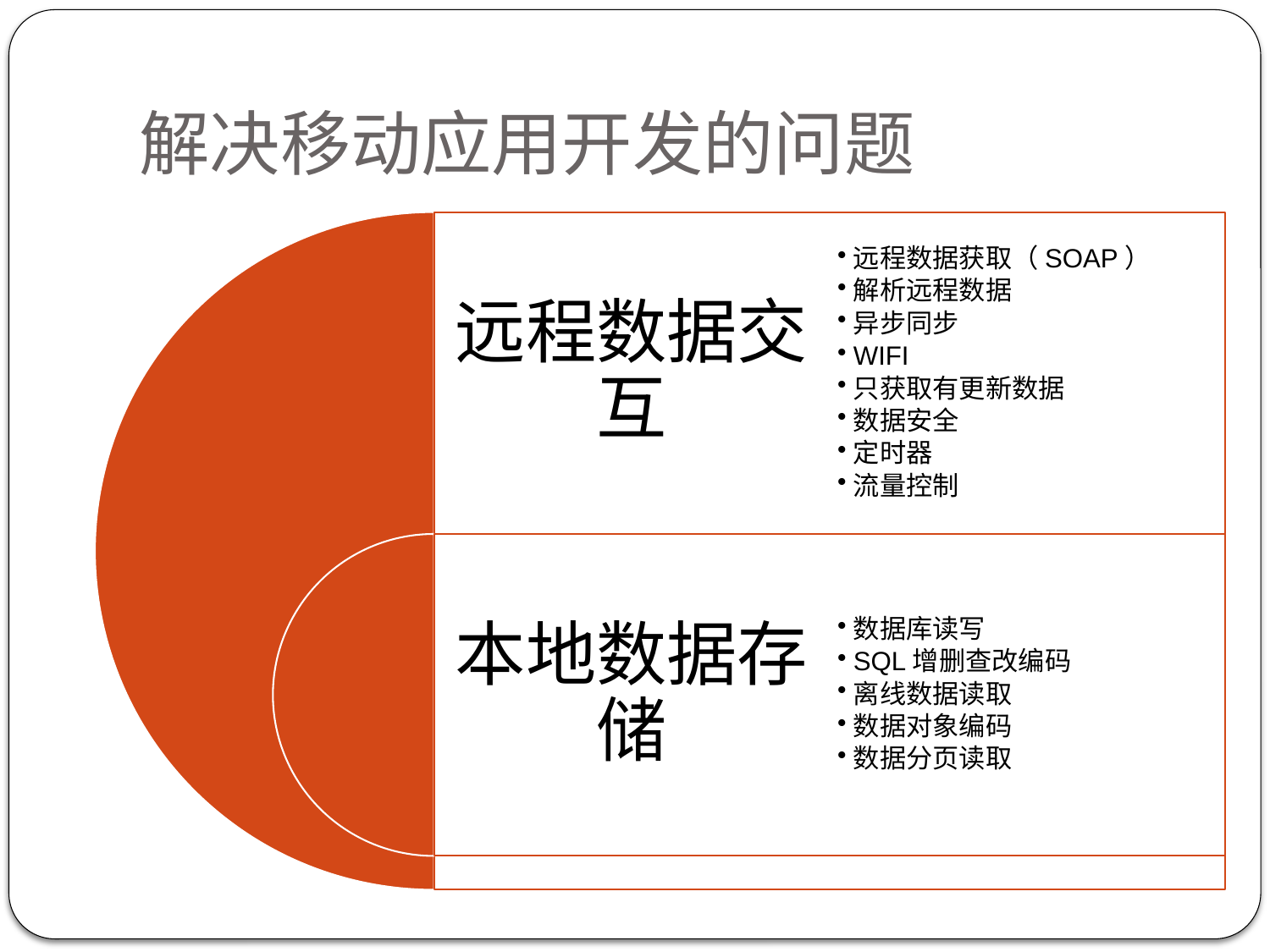

# 解决移动应用开发的问题
远程数据交互
本地数据存储
远程数据获取（SOAP）
解析远程数据
异步同步
WIFI
只获取有更新数据
数据安全
定时器
流量控制
数据库读写
SQL增删查改编码
离线数据读取
数据对象编码
数据分页读取